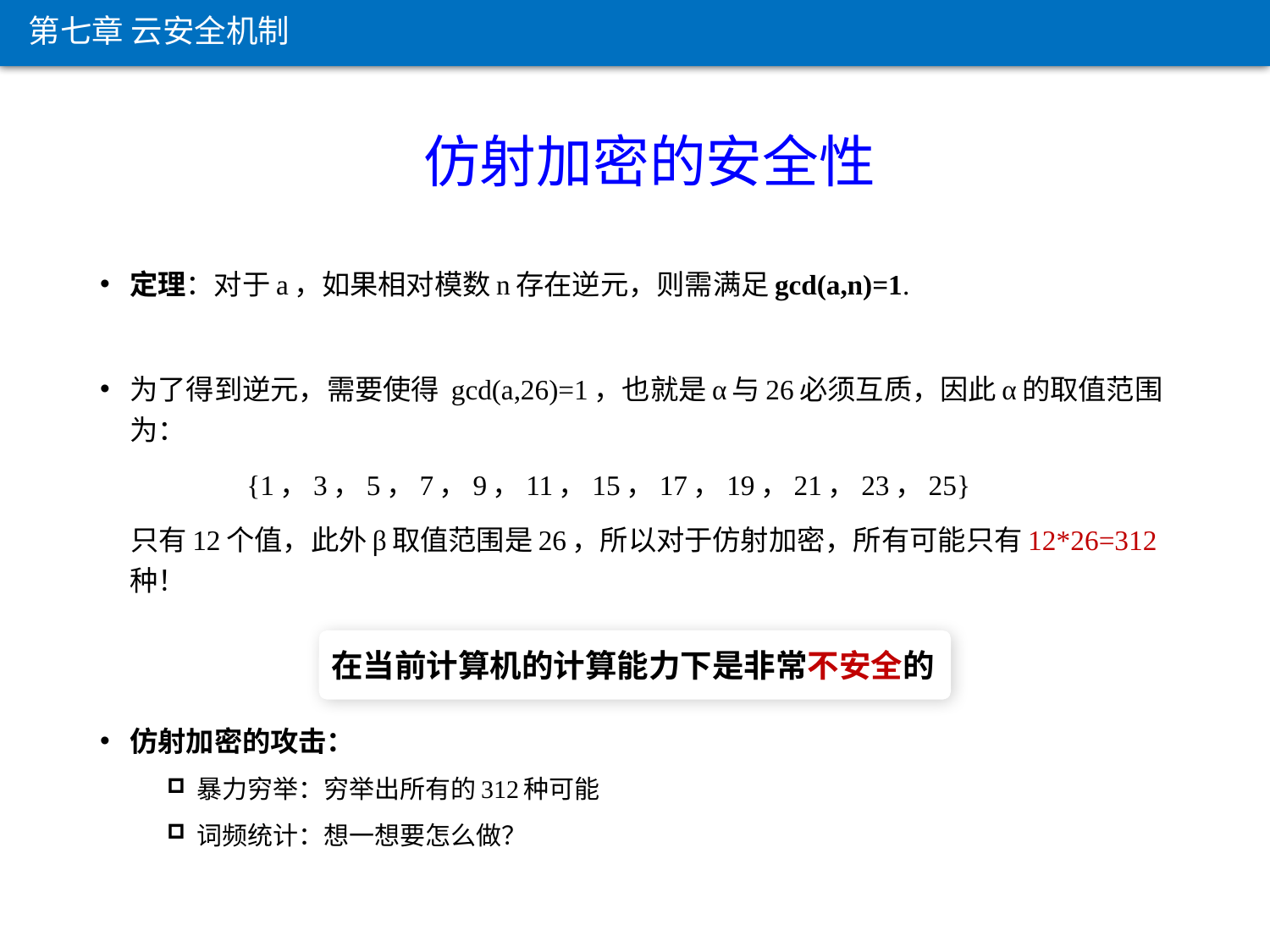

第七章 云安全机制
 仿射加密的安全性
定理：对于a，如果相对模数n存在逆元，则需满足gcd(a,n)=1.

为了得到逆元，需要使得 gcd(a,26)=1，也就是α与26必须互质，因此α的取值范围为：
                     {1，3，5，7，9，11，15，17，19，21，23，25}
    只有12个值，此外β取值范围是26，所以对于仿射加密，所有可能只有12*26=312种！

仿射加密的攻击：
暴力穷举：穷举出所有的312种可能
词频统计：想一想要怎么做？

在当前计算机的计算能力下是非常不安全的
46